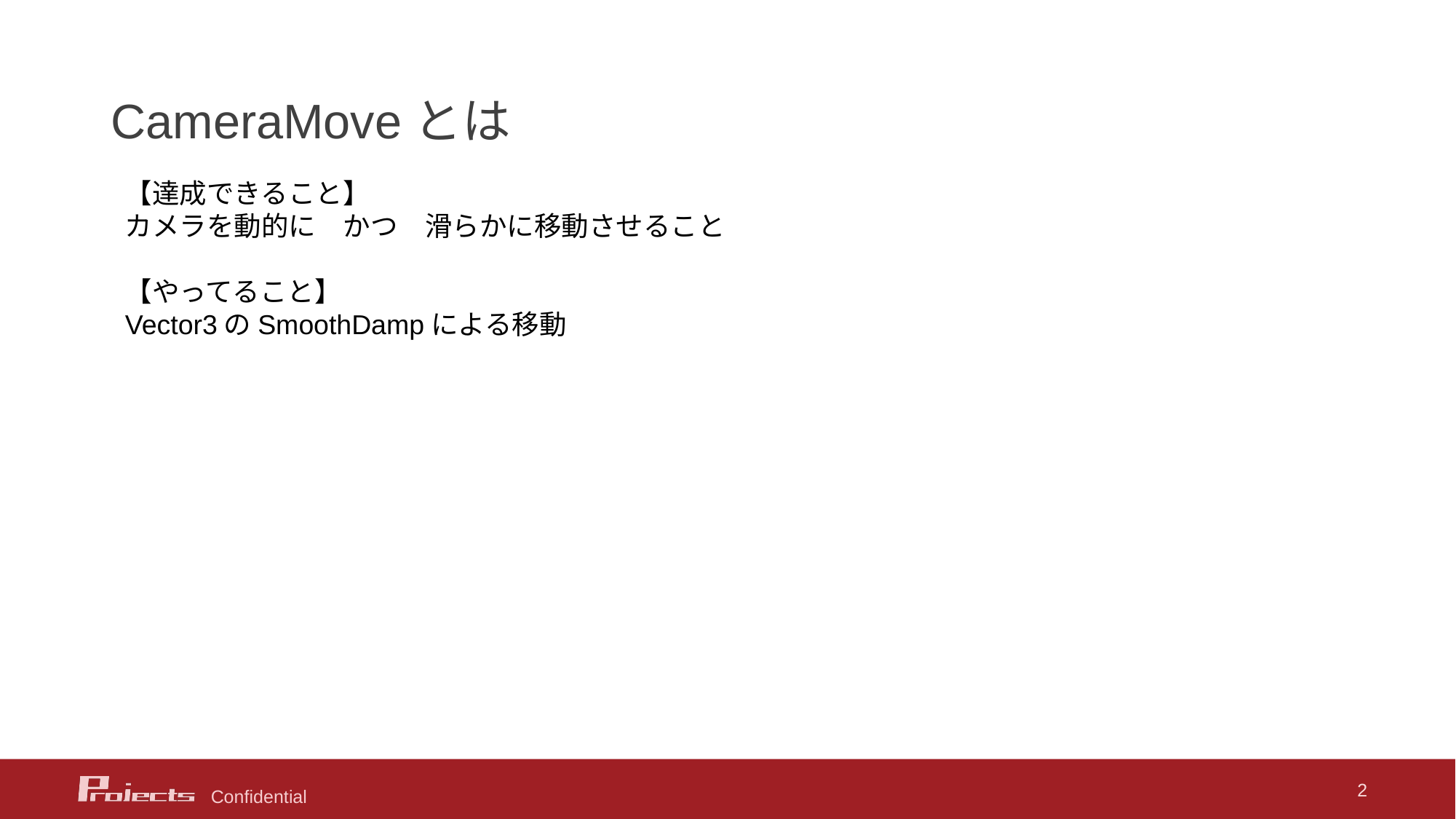

# CameraMoveとは
【達成できること】
カメラを動的に　かつ　滑らかに移動させること

【やってること】
Vector3のSmoothDampによる移動
2